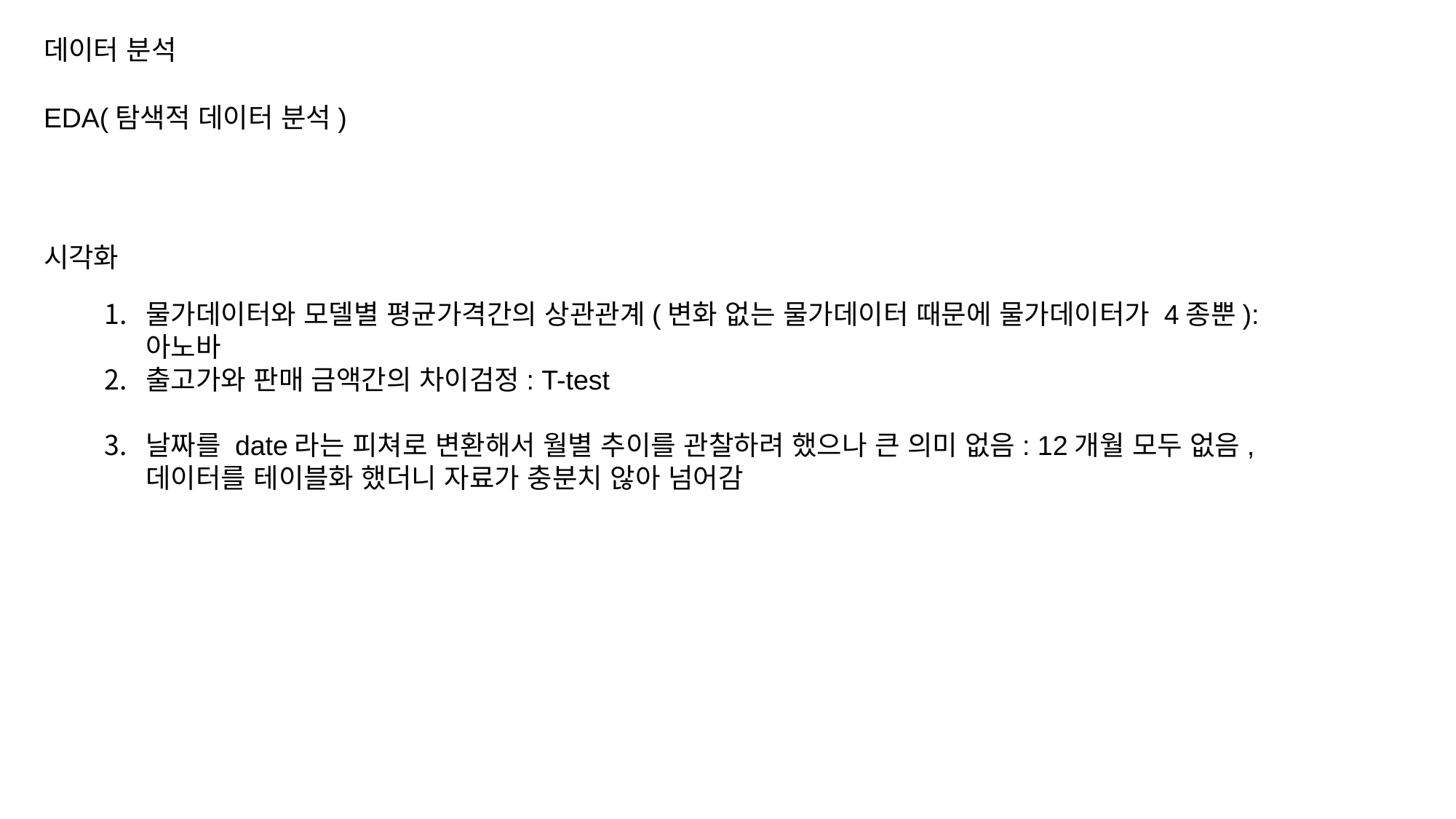

데이터 분석
EDA(탐색적 데이터 분석)
시각화
물가데이터와 모델별 평균가격간의 상관관계(변화 없는 물가데이터 때문에 물가데이터가 4종뿐): 아노바
출고가와 판매 금액간의 차이검정: T-test

날짜를 date라는 피쳐로 변환해서 월별 추이를 관찰하려 했으나 큰 의미 없음: 12개월 모두 없음, 데이터를 테이블화 했더니 자료가 충분치 않아 넘어감